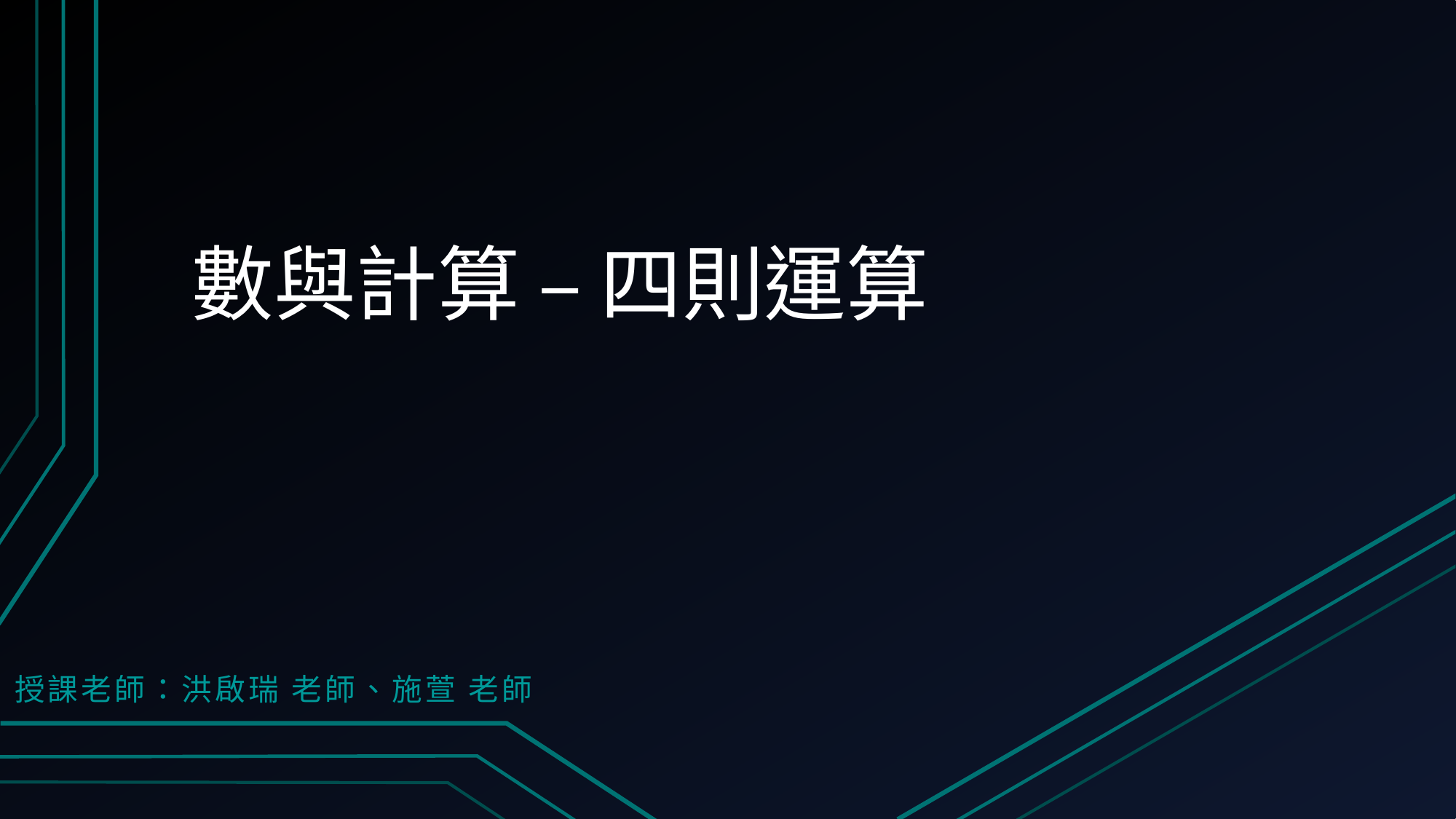

# 數與計算 – 四則運算
授課老師：洪啟瑞 老師、施萱 老師